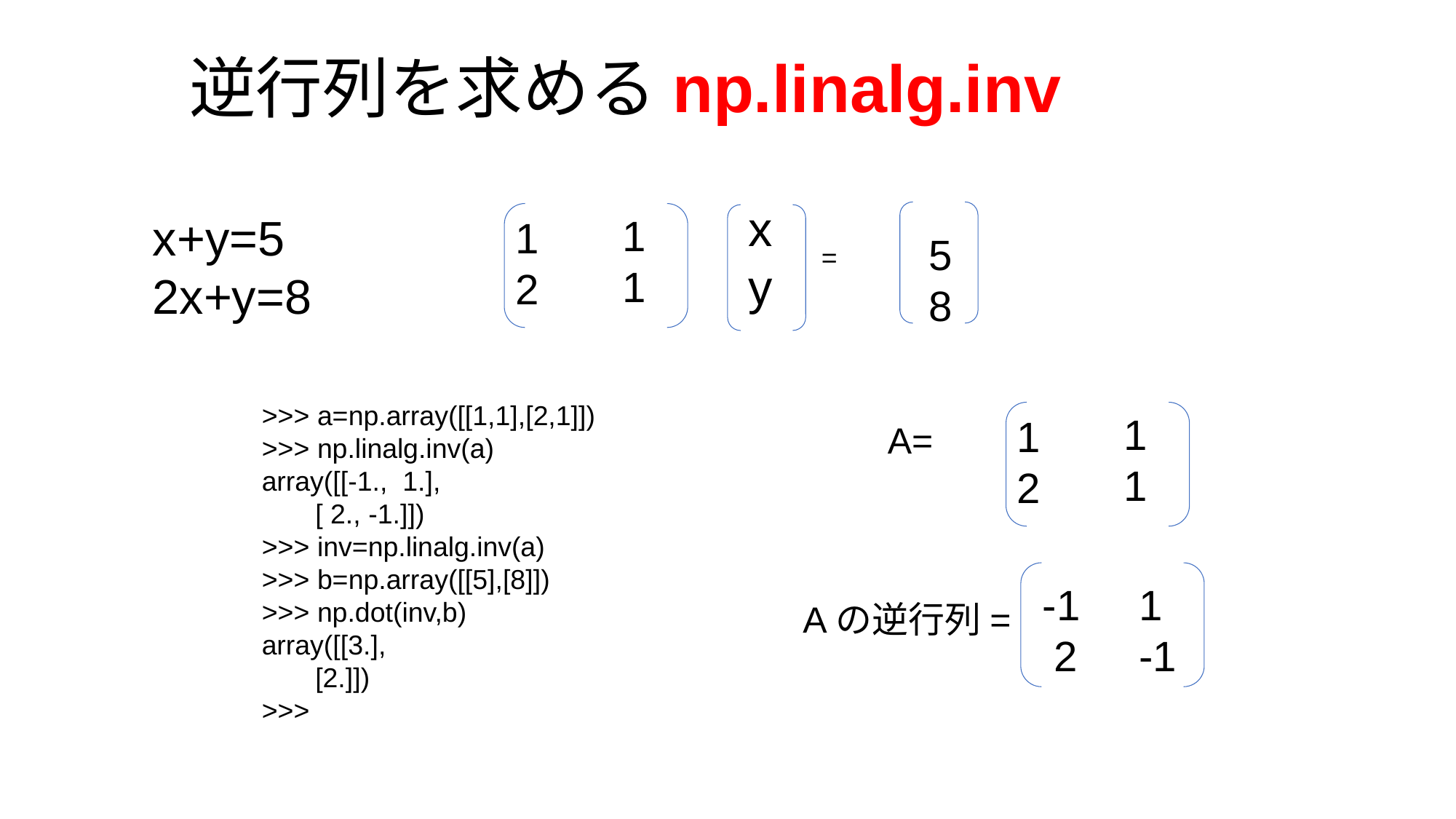

# 逆行列を求めるnp.linalg.inv
x
y
x+y=5
2x+y=8

1
1
1
2

5
8
=
>>> a=np.array([[1,1],[2,1]])
>>> np.linalg.inv(a)
array([[-1.,  1.],
       [ 2., -1.]])
>>> inv=np.linalg.inv(a)
>>> b=np.array([[5],[8]])
>>> np.dot(inv,b)
array([[3.],
       [2.]])
>>>

1
1
1
2
A=

1
-1
-1
 2
Aの逆行列=